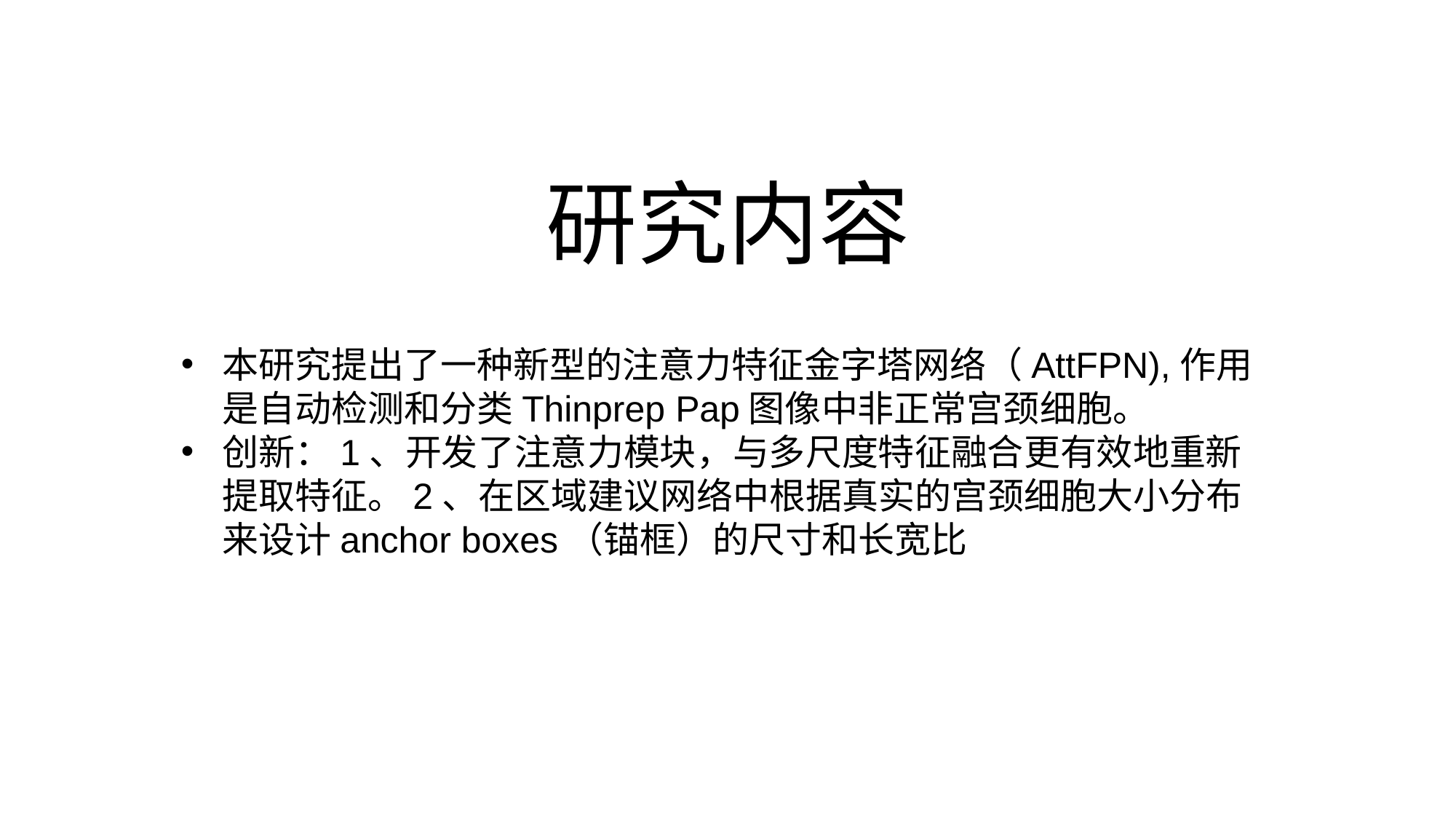

# 研究内容
本研究提出了一种新型的注意力特征金字塔网络（AttFPN),作用是自动检测和分类Thinprep Pap图像中非正常宫颈细胞。
创新：1、开发了注意力模块，与多尺度特征融合更有效地重新提取特征。2、在区域建议网络中根据真实的宫颈细胞大小分布来设计anchor boxes（锚框）的尺寸和长宽比